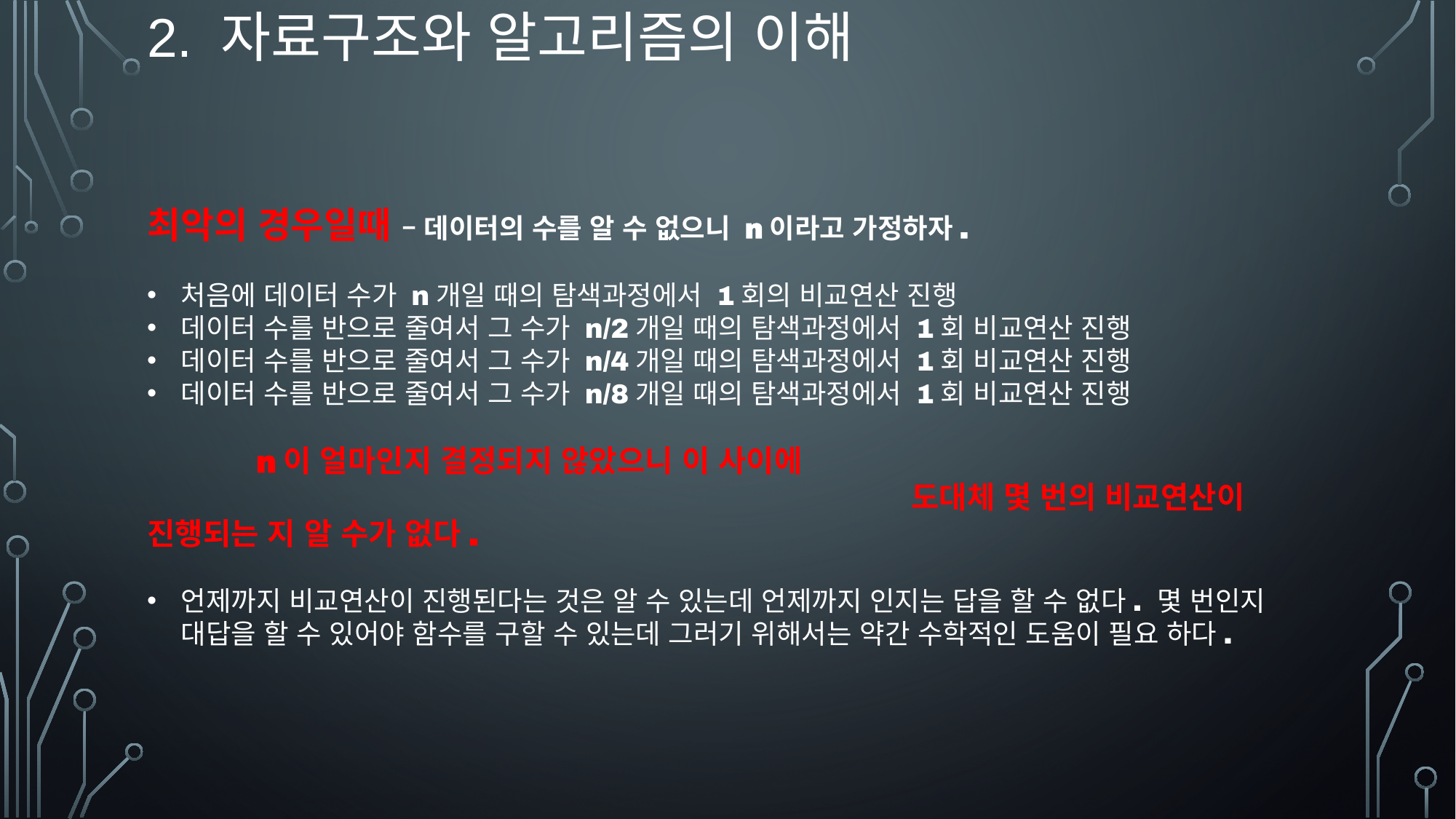

# 2. 자료구조와 알고리즘의 이해
최악의 경우일때 – 데이터의 수를 알 수 없으니 n이라고 가정하자.

처음에 데이터 수가 n개일 때의 탐색과정에서 1회의 비교연산 진행
데이터 수를 반으로 줄여서 그 수가 n/2개일 때의 탐색과정에서 1회 비교연산 진행
데이터 수를 반으로 줄여서 그 수가 n/4개일 때의 탐색과정에서 1회 비교연산 진행
데이터 수를 반으로 줄여서 그 수가 n/8개일 때의 탐색과정에서 1회 비교연산 진행

	n이 얼마인지 결정되지 않았으니 이 사이에
							도대체 몇 번의 비교연산이 진행되는 지 알 수가 없다.

언제까지 비교연산이 진행된다는 것은 알 수 있는데 언제까지 인지는 답을 할 수 없다. 몇 번인지 대답을 할 수 있어야 함수를 구할 수 있는데 그러기 위해서는 약간 수학적인 도움이 필요 하다.